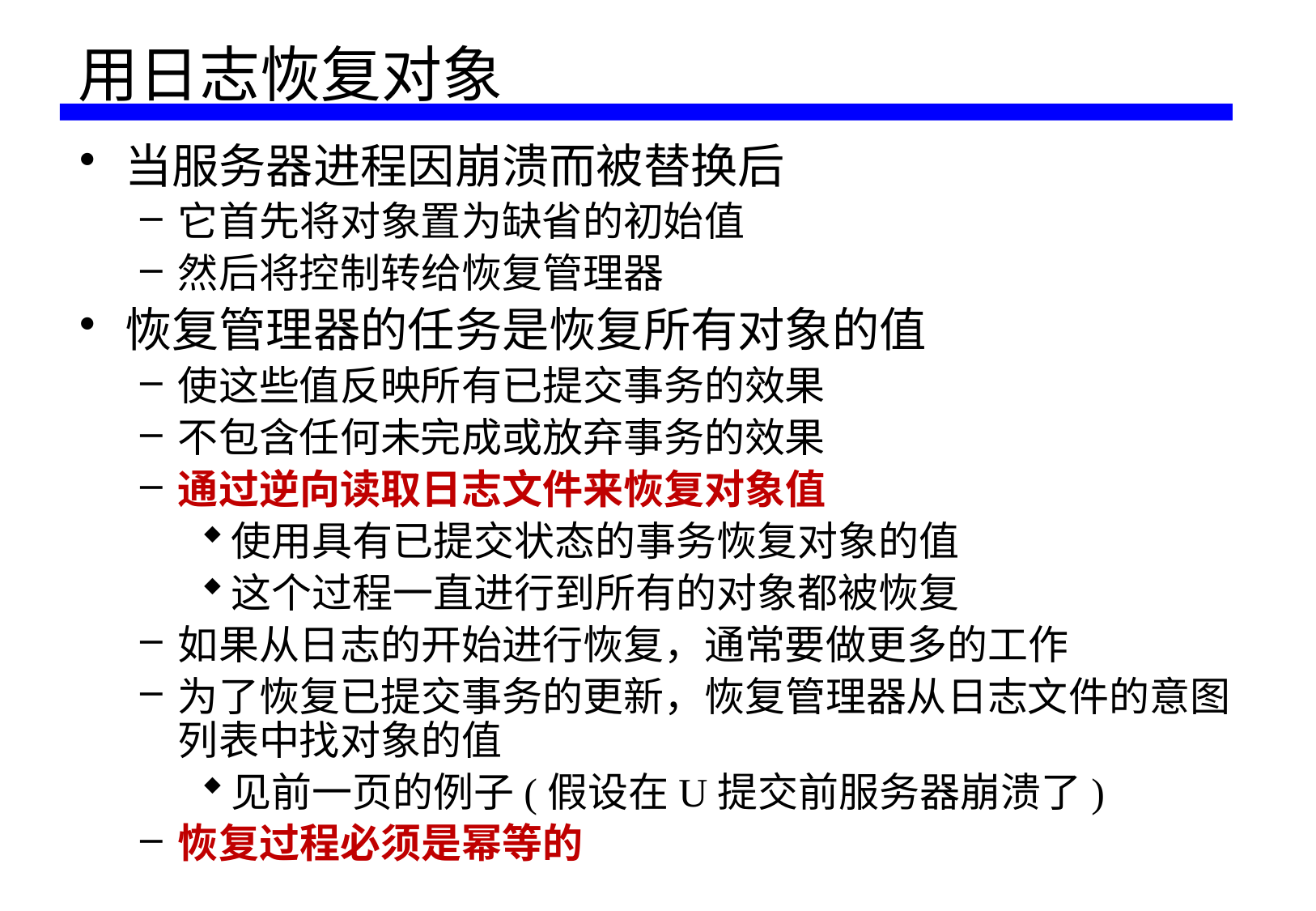

# 用日志恢复对象
当服务器进程因崩溃而被替换后
它首先将对象置为缺省的初始值
然后将控制转给恢复管理器
恢复管理器的任务是恢复所有对象的值
使这些值反映所有已提交事务的效果
不包含任何未完成或放弃事务的效果
通过逆向读取日志文件来恢复对象值
使用具有已提交状态的事务恢复对象的值
这个过程一直进行到所有的对象都被恢复
如果从日志的开始进行恢复，通常要做更多的工作
为了恢复已提交事务的更新，恢复管理器从日志文件的意图列表中找对象的值
见前一页的例子(假设在U提交前服务器崩溃了)
恢复过程必须是幂等的